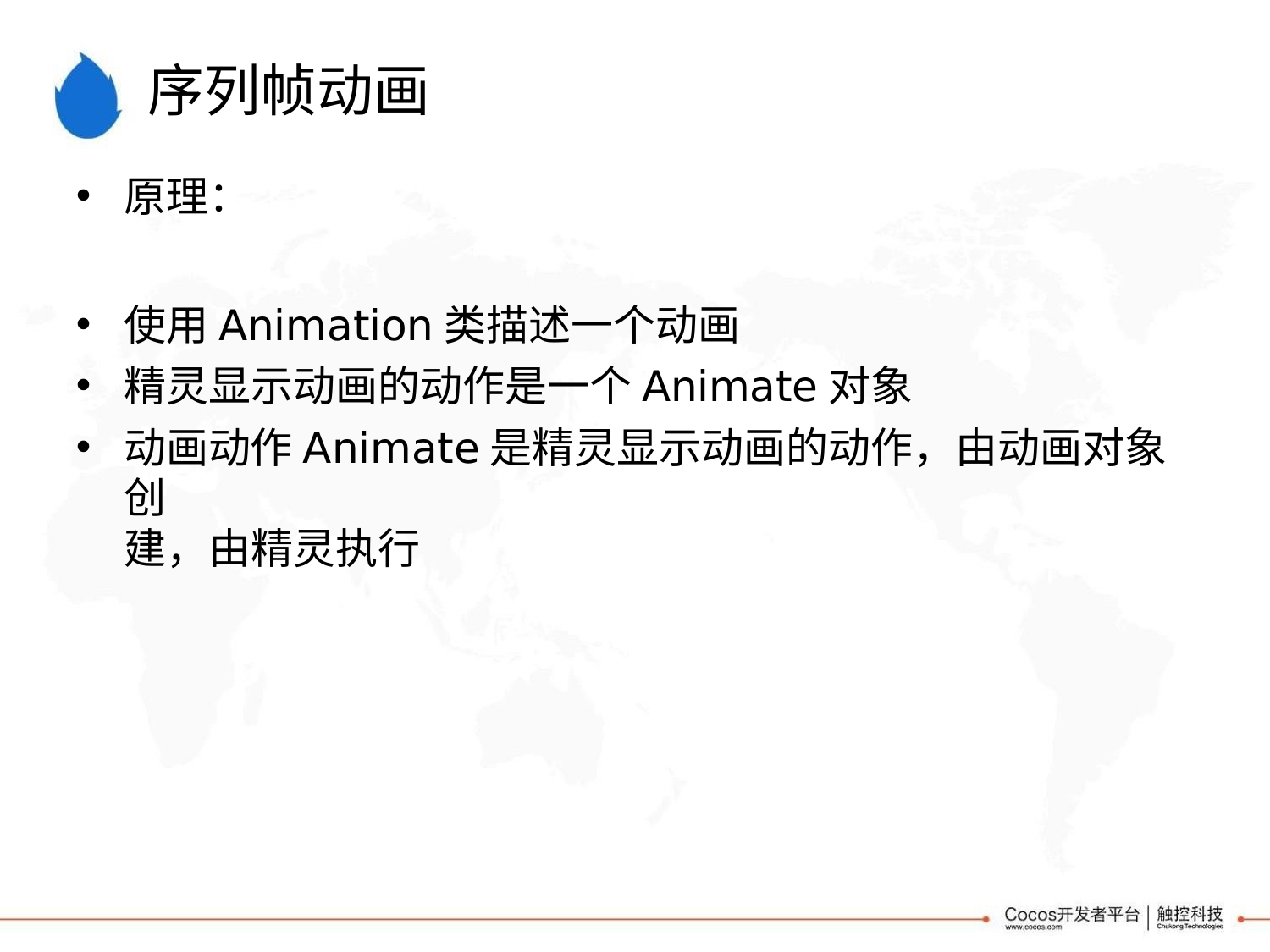

# 序列帧动画
原理：

使用Animation类描述一个动画
精灵显示动画的动作是一个Animate对象
动画动作Animate是精灵显示动画的动作，由动画对象创
建，由精灵执行